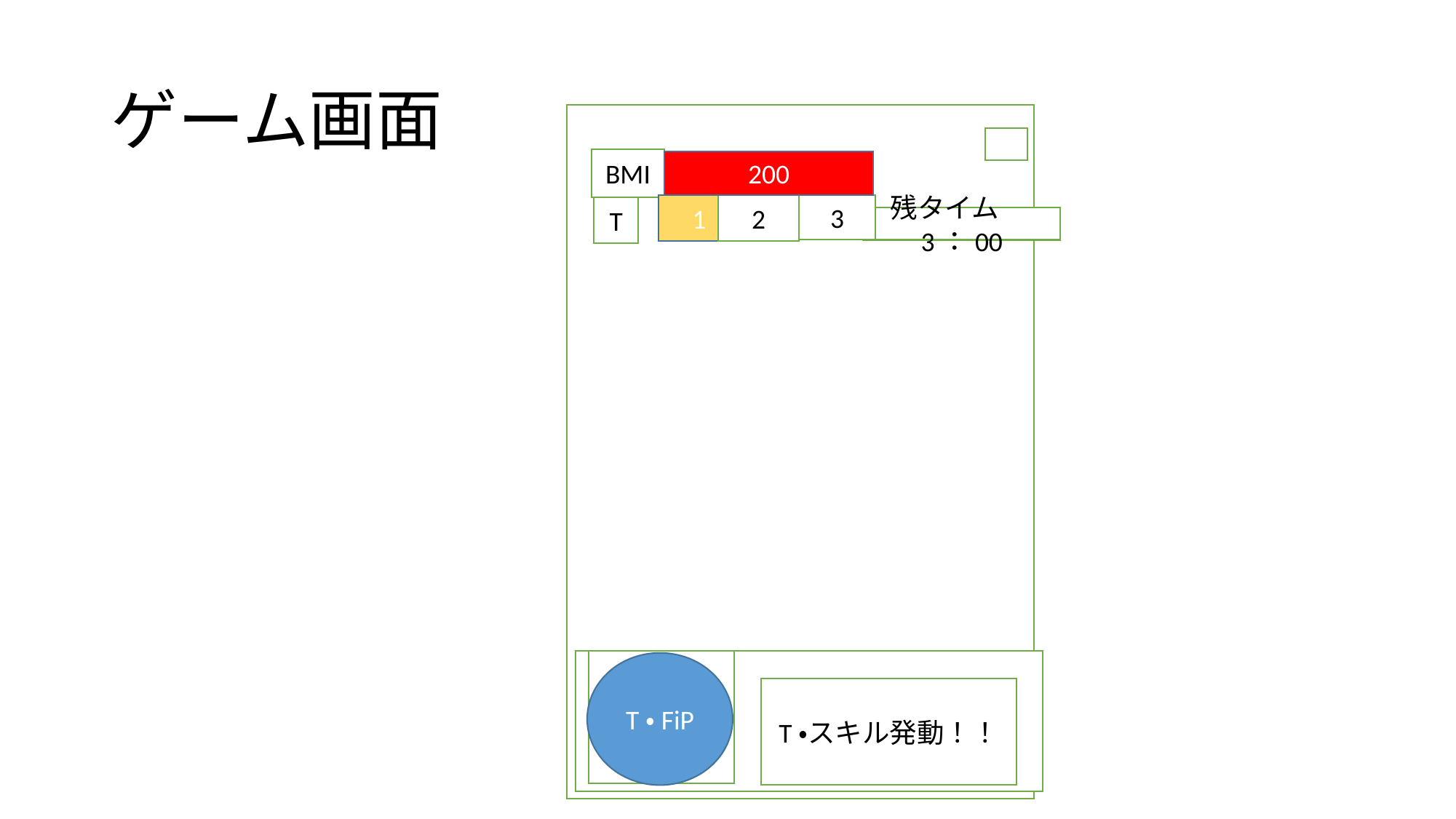

ステージ名
# ゲーム画面

BMI
200
3
1
2
T

残タイム　3：00

T・FiP
T・スキル発動！！